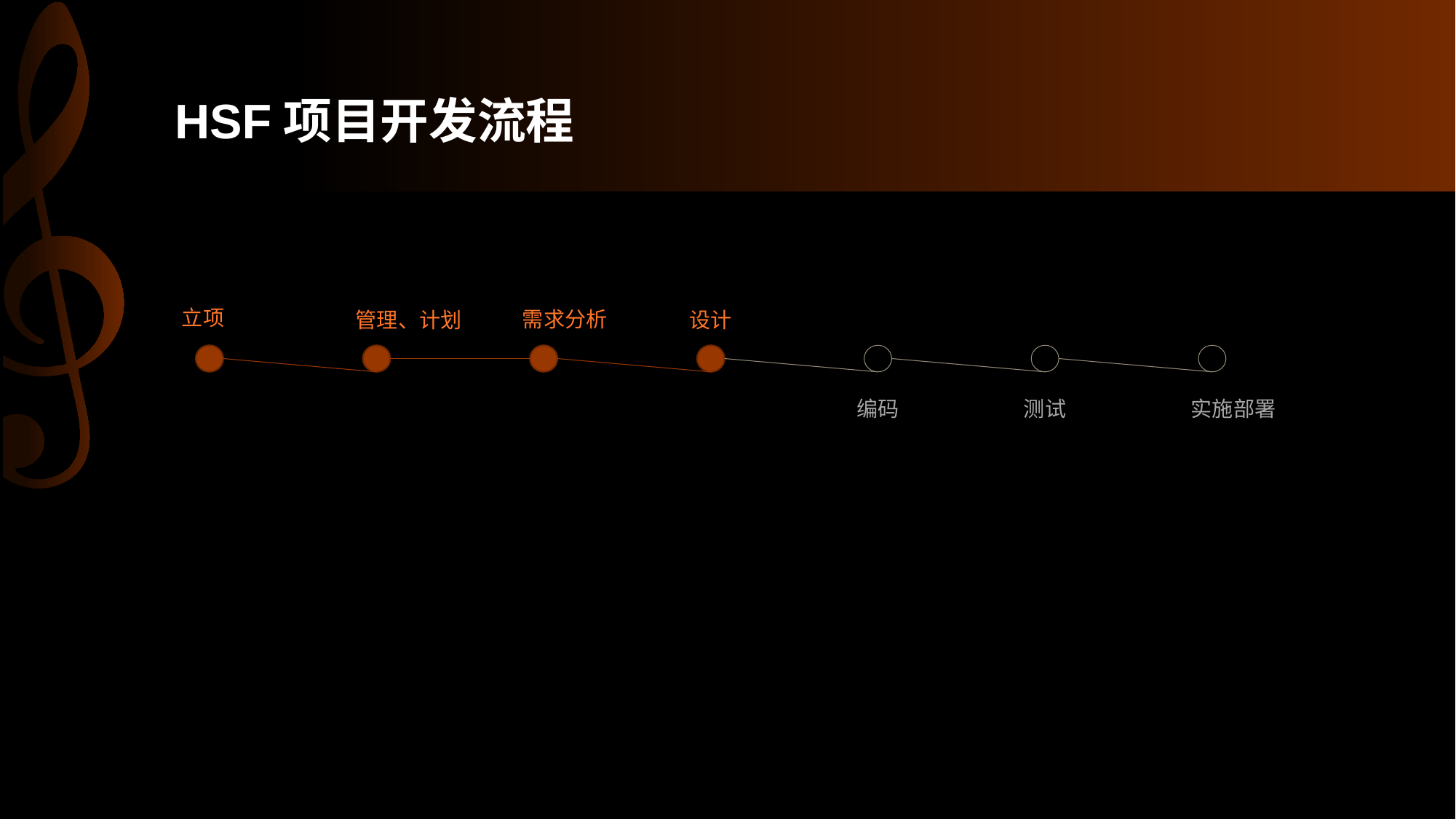

# HSF项目开发流程

立项
需求分析
管理、计划
设计

测试
实施部署
编码